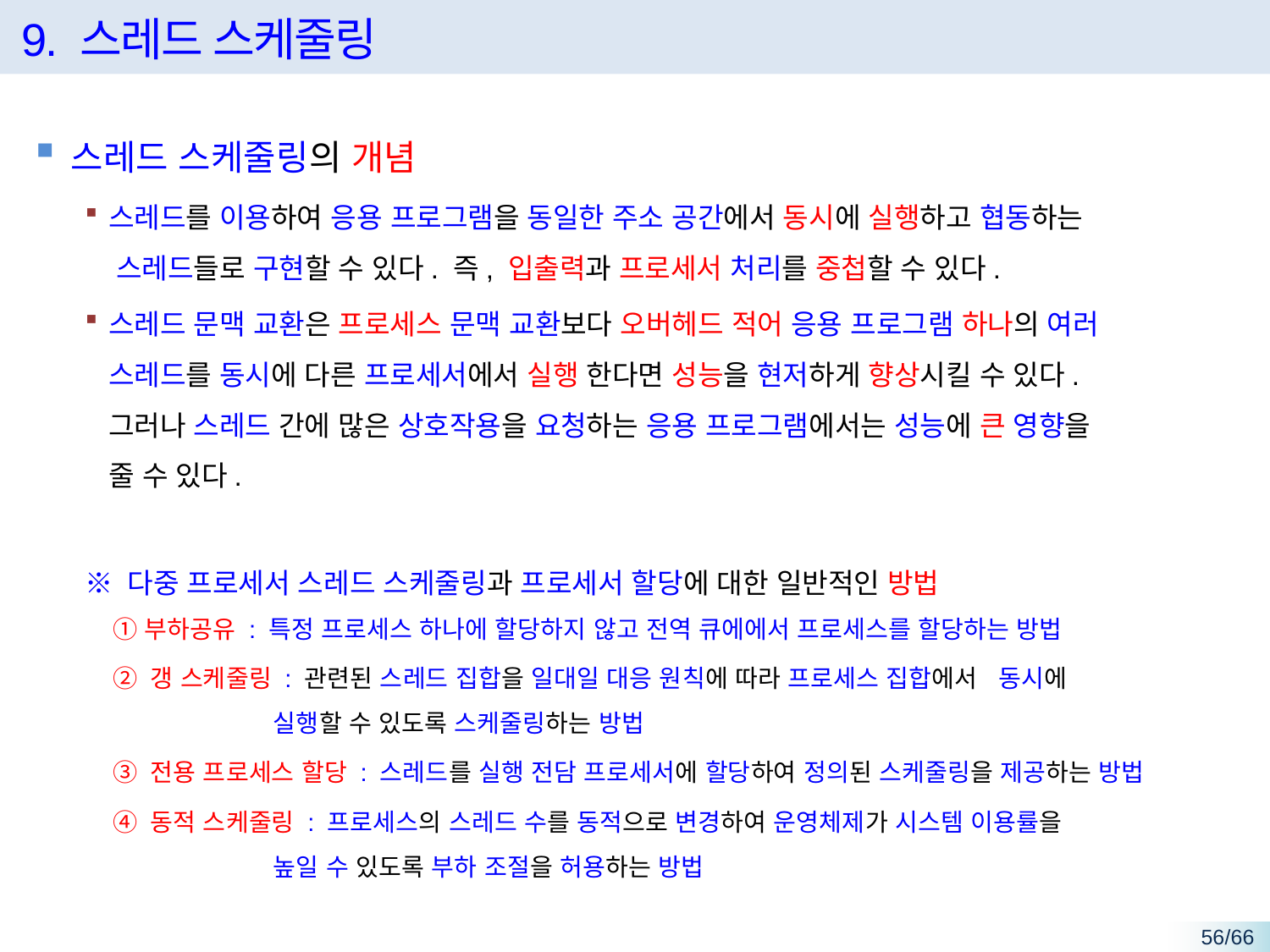

# 9. 스레드 스케줄링
스레드 스케줄링의 개념
스레드를 이용하여 응용 프로그램을 동일한 주소 공간에서 동시에 실행하고 협동하는
 스레드들로 구현할 수 있다. 즉, 입출력과 프로세서 처리를 중첩할 수 있다.
스레드 문맥 교환은 프로세스 문맥 교환보다 오버헤드 적어 응용 프로그램 하나의 여러
스레드를 동시에 다른 프로세서에서 실행 한다면 성능을 현저하게 향상시킬 수 있다.
그러나 스레드 간에 많은 상호작용을 요청하는 응용 프로그램에서는 성능에 큰 영향을
줄 수 있다.
※ 다중 프로세서 스레드 스케줄링과 프로세서 할당에 대한 일반적인 방법
    ① 부하공유 : 특정 프로세스 하나에 할당하지 않고 전역 큐에에서 프로세스를 할당하는 방법
    ② 갱 스케줄링 : 관련된 스레드 집합을 일대일 대응 원칙에 따라 프로세스 집합에서   동시에
                           실행할 수 있도록 스케줄링하는 방법
    ③ 전용 프로세스 할당 : 스레드를 실행 전담 프로세서에 할당하여 정의된 스케줄링을 제공하는 방법
    ④ 동적 스케줄링 : 프로세스의 스레드 수를 동적으로 변경하여 운영체제가 시스템 이용률을
                           높일 수 있도록 부하 조절을 허용하는 방법